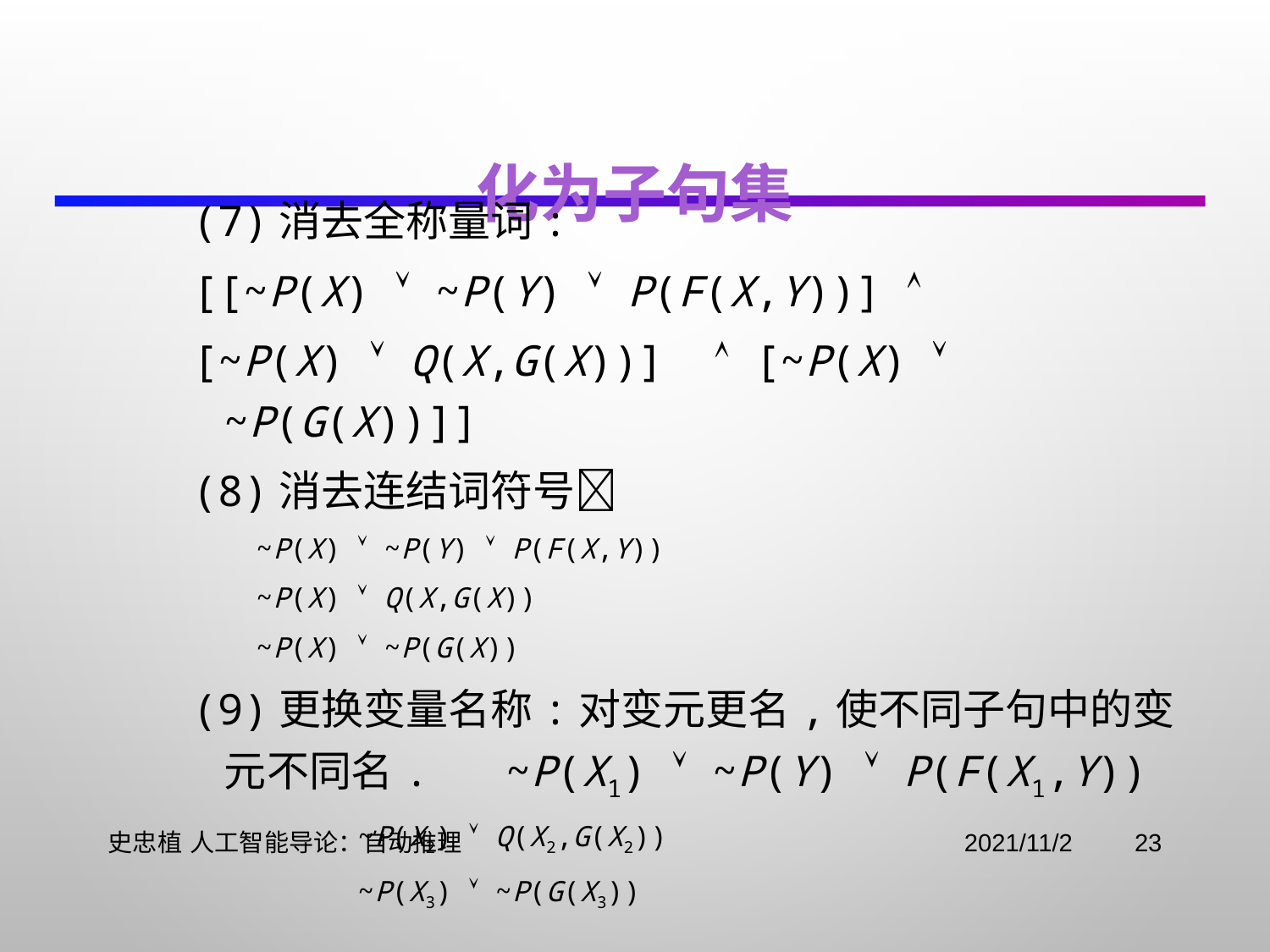

# 化为子句集
(7)消去全称量词:
[[~P(x) ∨ ~P(y) ∨ P(f(x,y))] ∧
[~P(x) ∨ Q(x,g(x))]  ∧ [~P(x) ∨ ~P(g(x))]]
(8)消去连结词符号∧
~P(x) ∨ ~P(y) ∨ P(f(x,y))
~P(x) ∨ Q(x,g(x))
~P(x) ∨ ~P(g(x))
(9)更换变量名称:对变元更名,使不同子句中的变元不同名.   ~P(x1) ∨ ~P(y) ∨ P(f(x1,y))
      ~P(x2) ∨ Q(x2,g(x2))
      ~P(x3) ∨ ~P(g(x3))
史忠植 人工智能导论：自动推理
2021/11/2
23